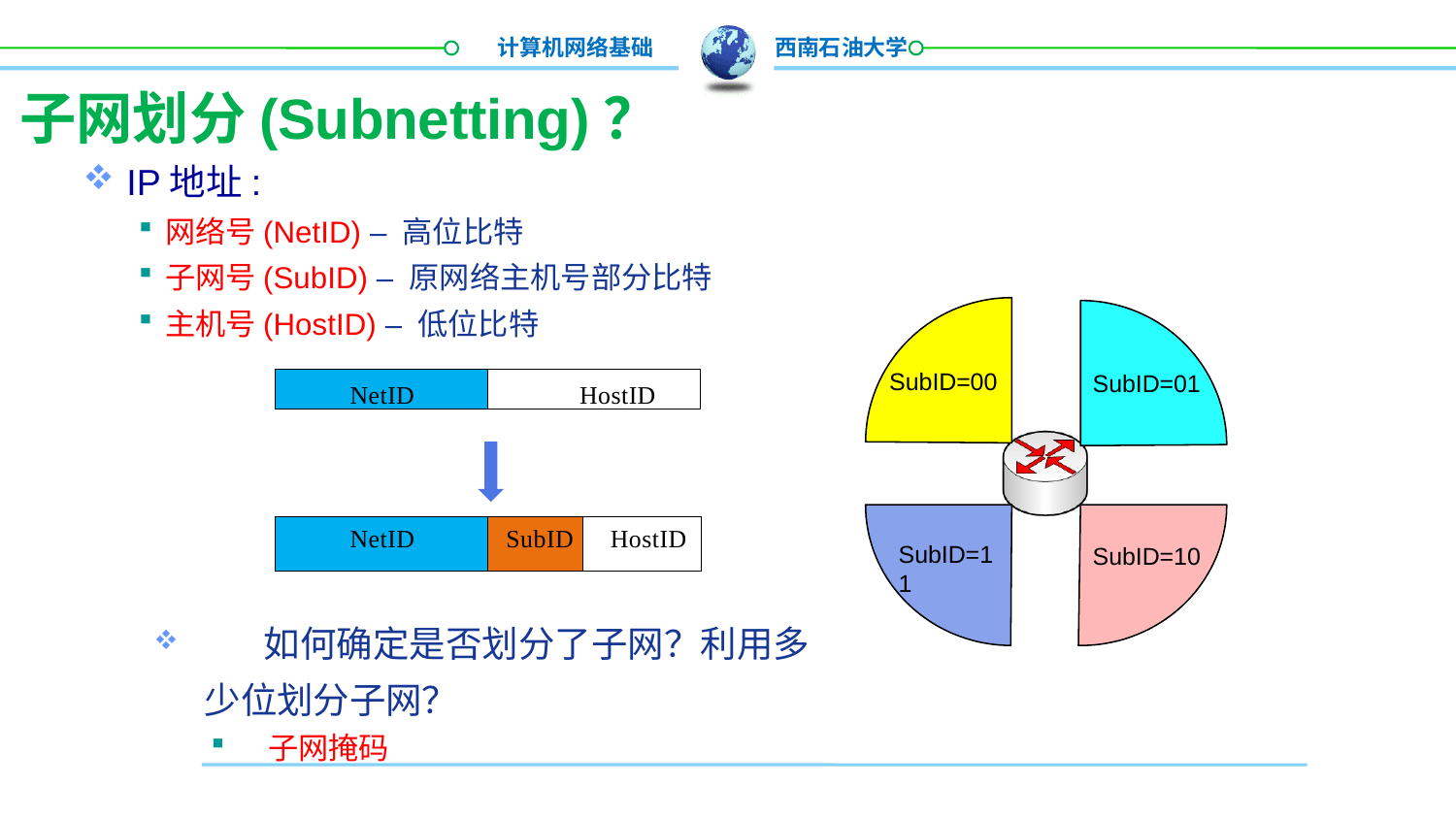

子网划分(Subnetting)？
IP地址:
网络号(NetID) – 高位比特
子网号(SubID) – 原网络主机号部分比特
主机号(HostID) – 低位比特

SubID=00
SubID=01
NetID
HostID

| NetID | SubID | HostID |
| --- | --- | --- |
SubID=11
SubID=10
	如何确定是否划分了子网？利用多少位划分子网？
子网掩码
57